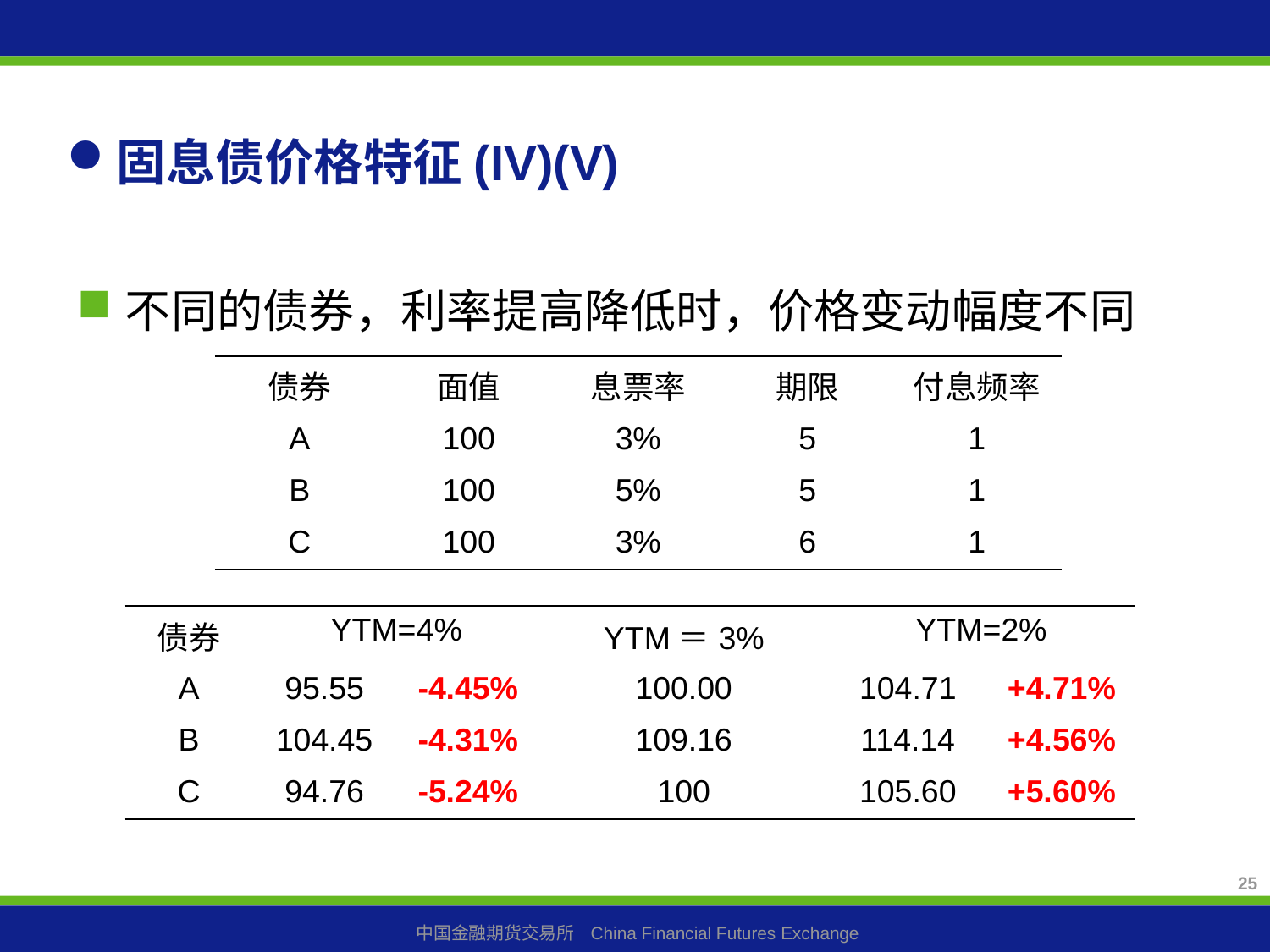

# 固息债价格特征(IV)(V)
不同的债券，利率提高降低时，价格变动幅度不同

| 债券 | 面值 | 息票率 | 期限 | 付息频率 |
| --- | --- | --- | --- | --- |
| A | 100 | 3% | 5 | 1 |
| B | 100 | 5% | 5 | 1 |
| C | 100 | 3% | 6 | 1 |
| 债券 | YTM=4% |  | YTM＝3% | YTM=2% |  |
| --- | --- | --- | --- | --- | --- |
| A | 95.55 | -4.45% | 100.00 | 104.71 | +4.71% |
| B | 104.45 | -4.31% | 109.16 | 114.14 | +4.56% |
| C | 94.76 | -5.24% | 100 | 105.60 | +5.60% |
25